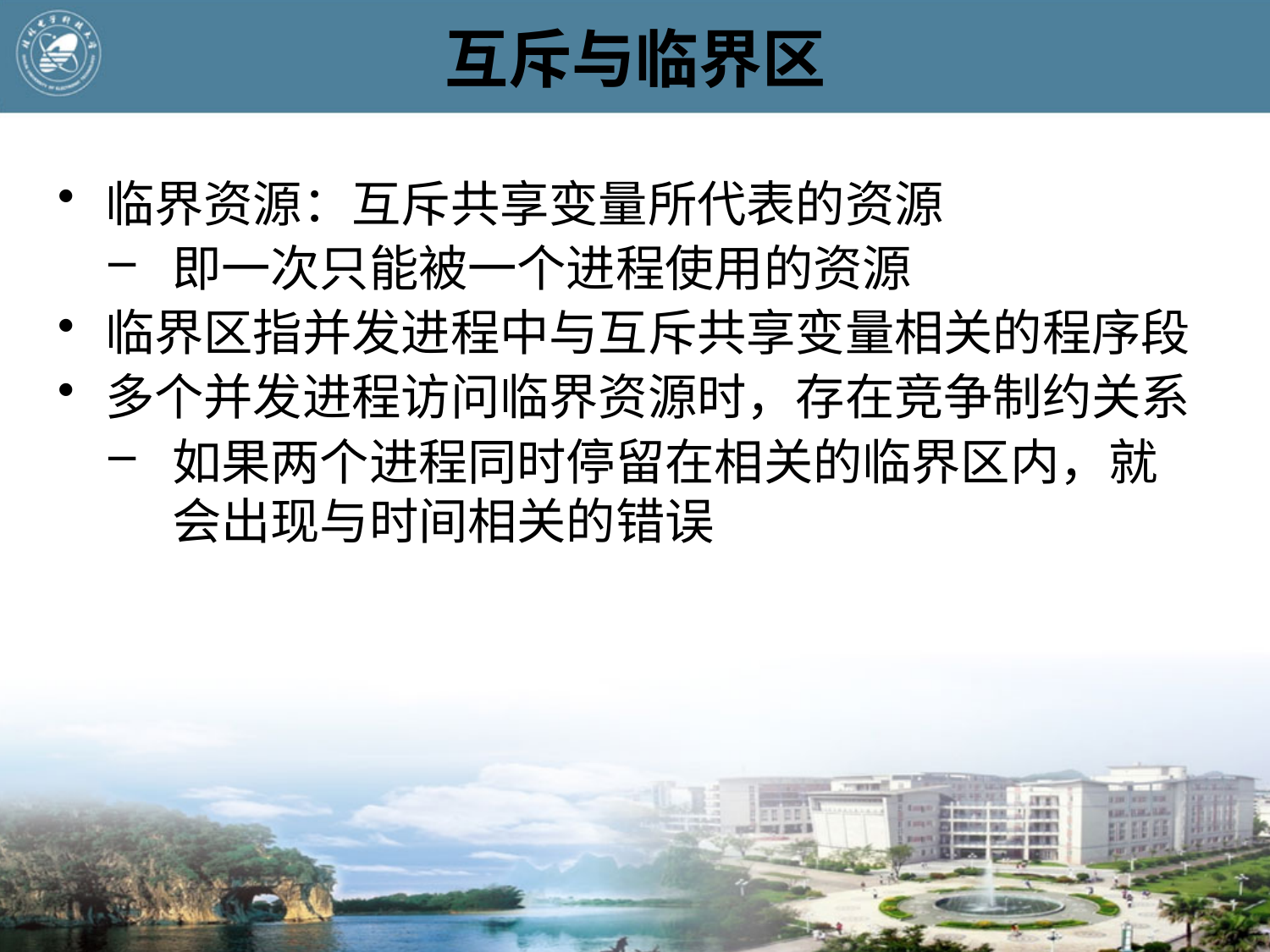

# 互斥与临界区
临界资源：互斥共享变量所代表的资源
即一次只能被一个进程使用的资源
临界区指并发进程中与互斥共享变量相关的程序段
多个并发进程访问临界资源时，存在竞争制约关系
如果两个进程同时停留在相关的临界区内，就会出现与时间相关的错误